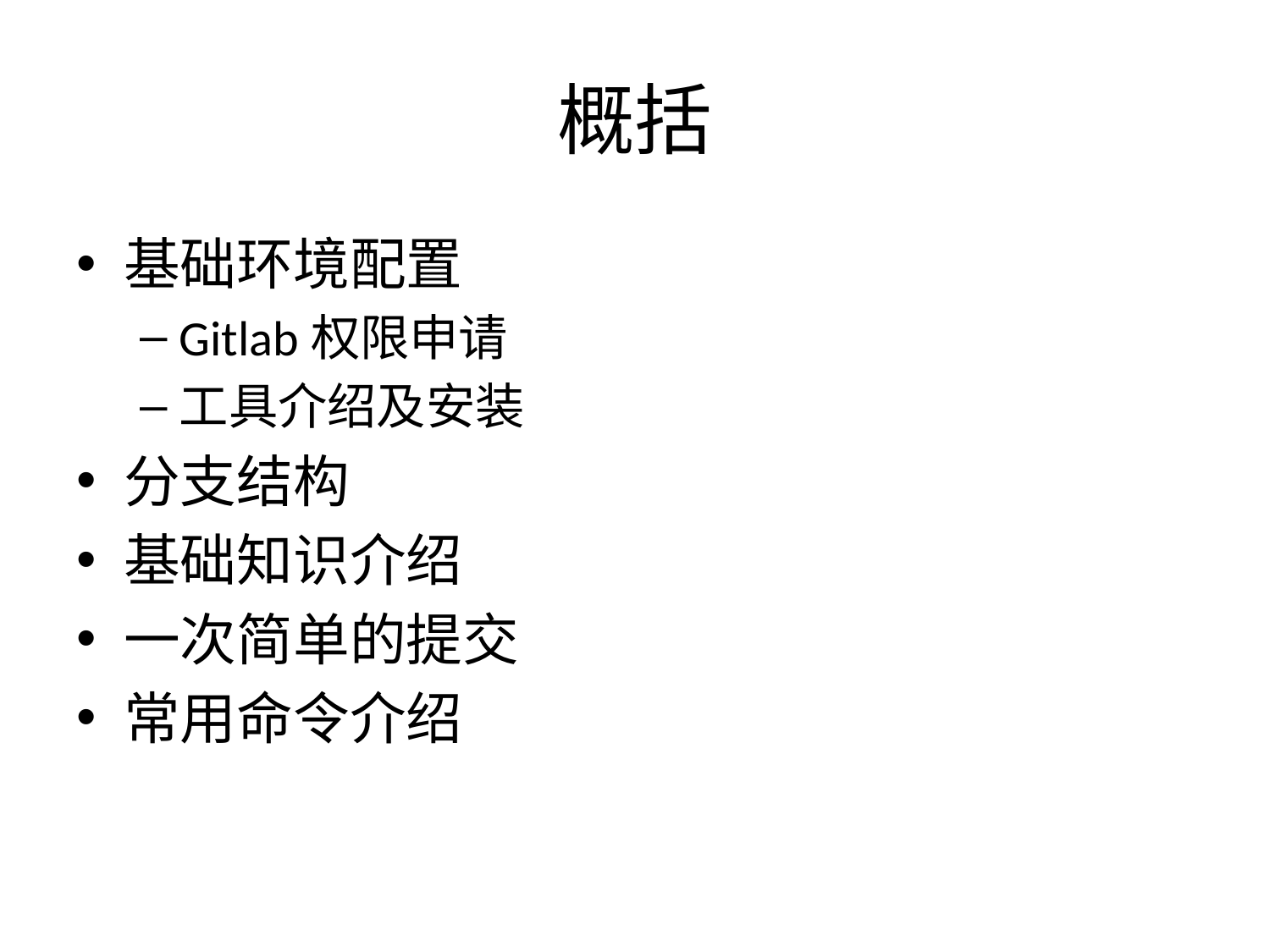

# 概括
基础环境配置
Gitlab权限申请
工具介绍及安装
分支结构
基础知识介绍
一次简单的提交
常用命令介绍